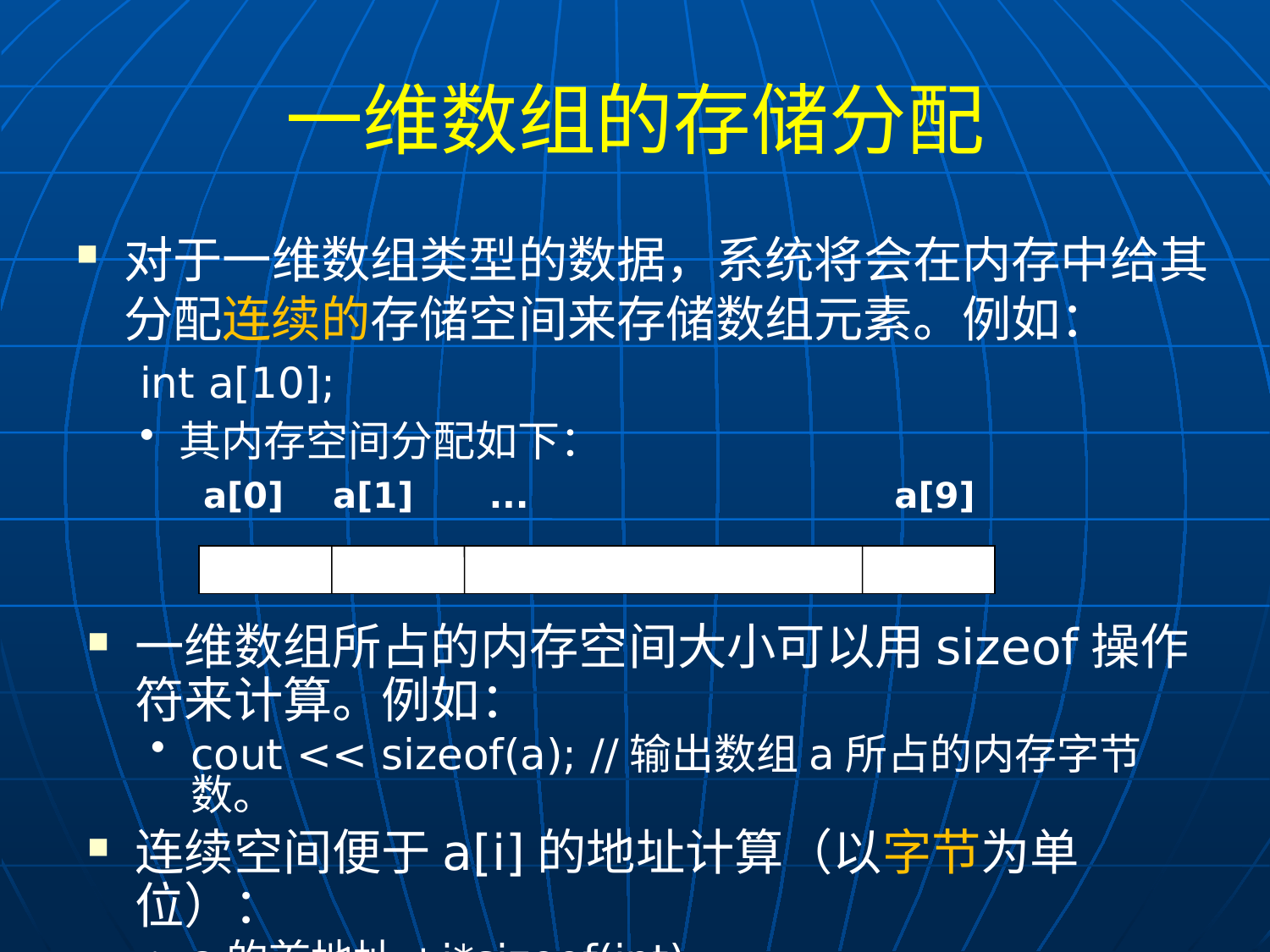

# 一维数组的存储分配
对于一维数组类型的数据，系统将会在内存中给其分配连续的存储空间来存储数组元素。例如：
int a[10];
其内存空间分配如下：
a[0]    a[1]	...			  a[9]

一维数组所占的内存空间大小可以用sizeof操作符来计算。例如：
cout << sizeof(a); //输出数组a所占的内存字节数。
连续空间便于a[i]的地址计算（以字节为单位）：
a的首地址+i*sizeof(int)